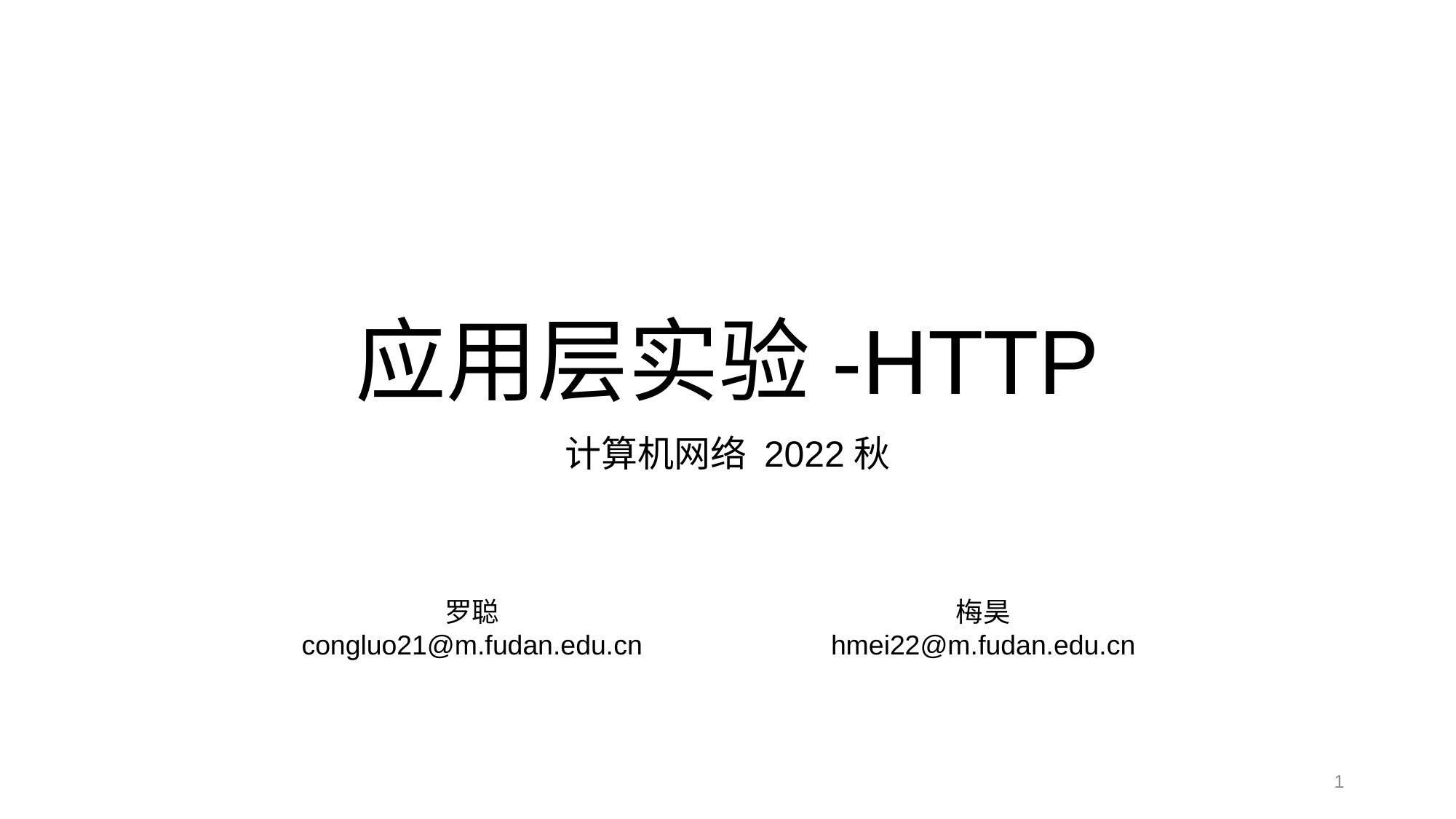

# 应用层实验-HTTP
计算机网络 2022秋
梅昊
hmei22@m.fudan.edu.cn
罗聪
congluo21@m.fudan.edu.cn
1